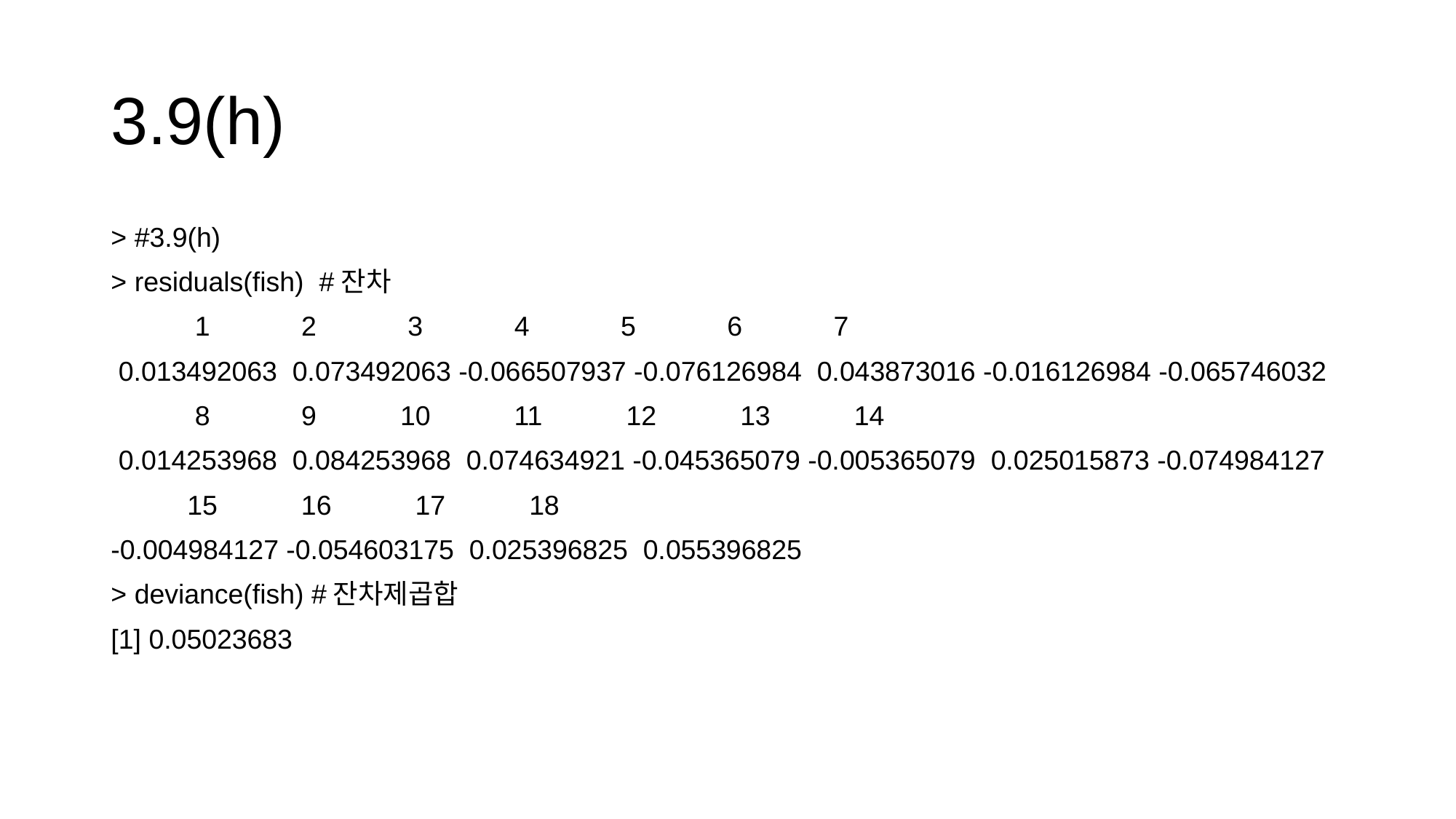

# 3.9(h)
> #3.9(h)
> residuals(fish)  #잔차
           1            2            3            4            5            6            7
 0.013492063  0.073492063 -0.066507937 -0.076126984  0.043873016 -0.016126984 -0.065746032
           8            9           10           11           12           13           14
 0.014253968  0.084253968  0.074634921 -0.045365079 -0.005365079  0.025015873 -0.074984127
          15           16           17           18
-0.004984127 -0.054603175  0.025396825  0.055396825
> deviance(fish) #잔차제곱합
[1] 0.05023683